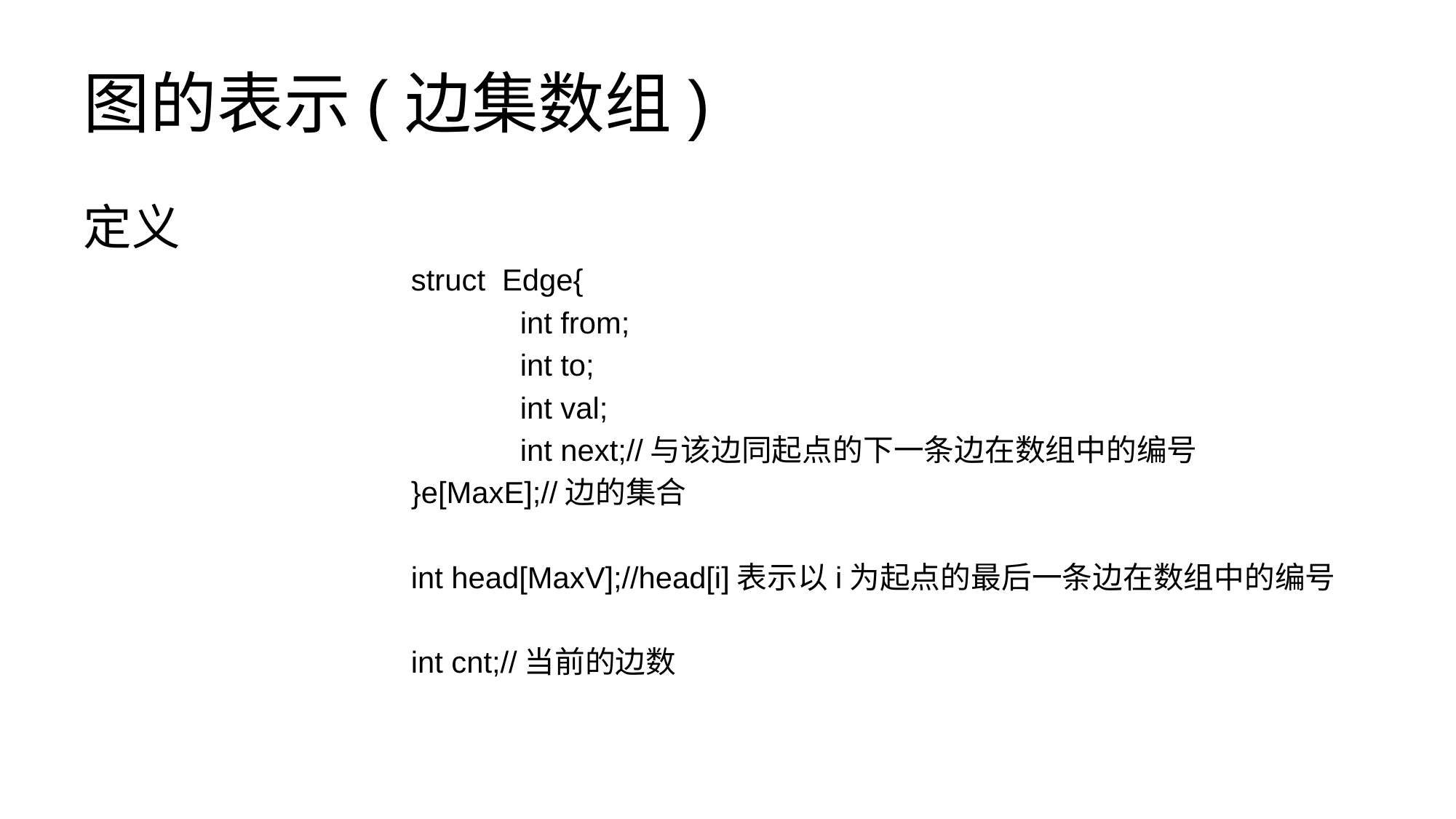

# 图的表示(边集数组)
定义
			struct  Edge{
			int from;
			int to;
			int val;
			int next;//与该边同起点的下一条边在数组中的编号
			}e[MaxE];//边的集合

			int head[MaxV];//head[i]表示以i为起点的最后一条边在数组中的编号

			int cnt;//当前的边数